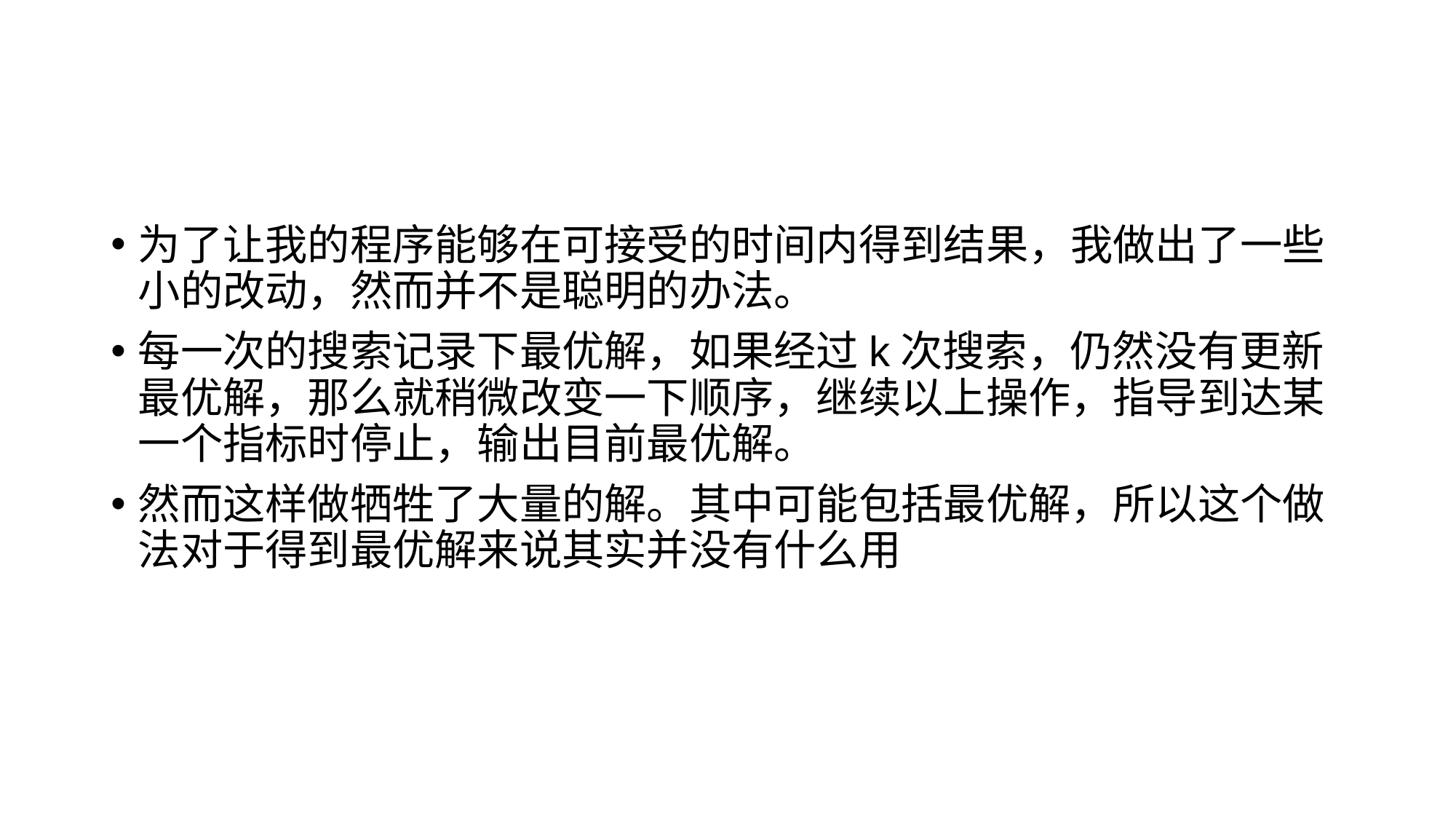

#
为了让我的程序能够在可接受的时间内得到结果，我做出了一些小的改动，然而并不是聪明的办法。
每一次的搜索记录下最优解，如果经过k次搜索，仍然没有更新最优解，那么就稍微改变一下顺序，继续以上操作，指导到达某一个指标时停止，输出目前最优解。
然而这样做牺牲了大量的解。其中可能包括最优解，所以这个做法对于得到最优解来说其实并没有什么用